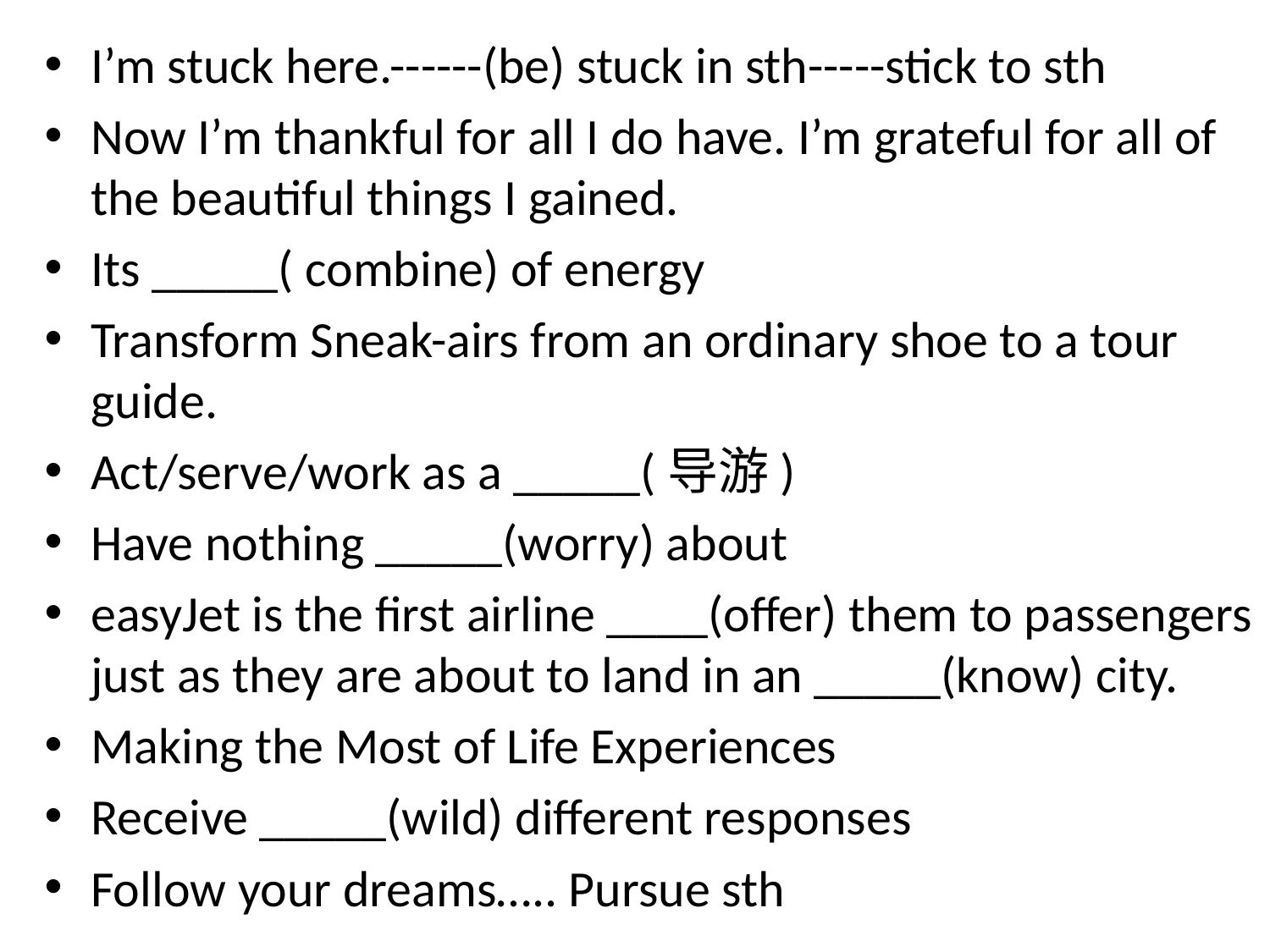

I’m stuck here.------(be) stuck in sth-----stick to sth
Now I’m thankful for all I do have. I’m grateful for all of the beautiful things I gained.
Its _____( combine) of energy
Transform Sneak-airs from an ordinary shoe to a tour guide.
Act/serve/work as a _____(导游)
Have nothing _____(worry) about
easyJet is the first airline ____(offer) them to passengers just as they are about to land in an _____(know) city.
Making the Most of Life Experiences
Receive _____(wild) different responses
Follow your dreams….. Pursue sth